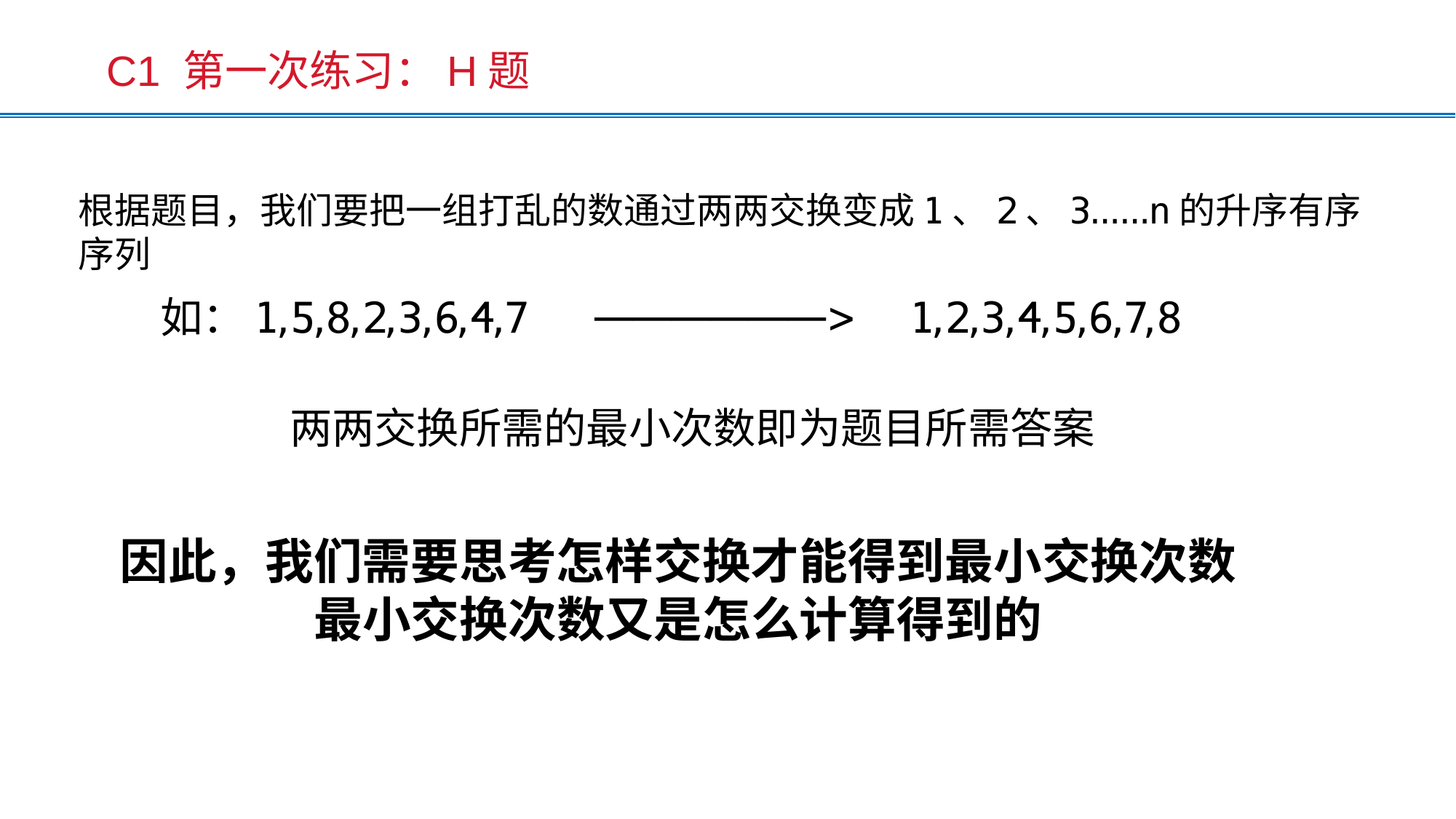

C1 第一次练习：H题

根据题目，我们要把一组打乱的数通过两两交换变成1、2、3……n的升序有序序列
如：1,5,8,2,3,6,4,7     ——————>    1,2,3,4,5,6,7,8
两两交换所需的最小次数即为题目所需答案
因此，我们需要思考怎样交换才能得到最小交换次数
最小交换次数又是怎么计算得到的